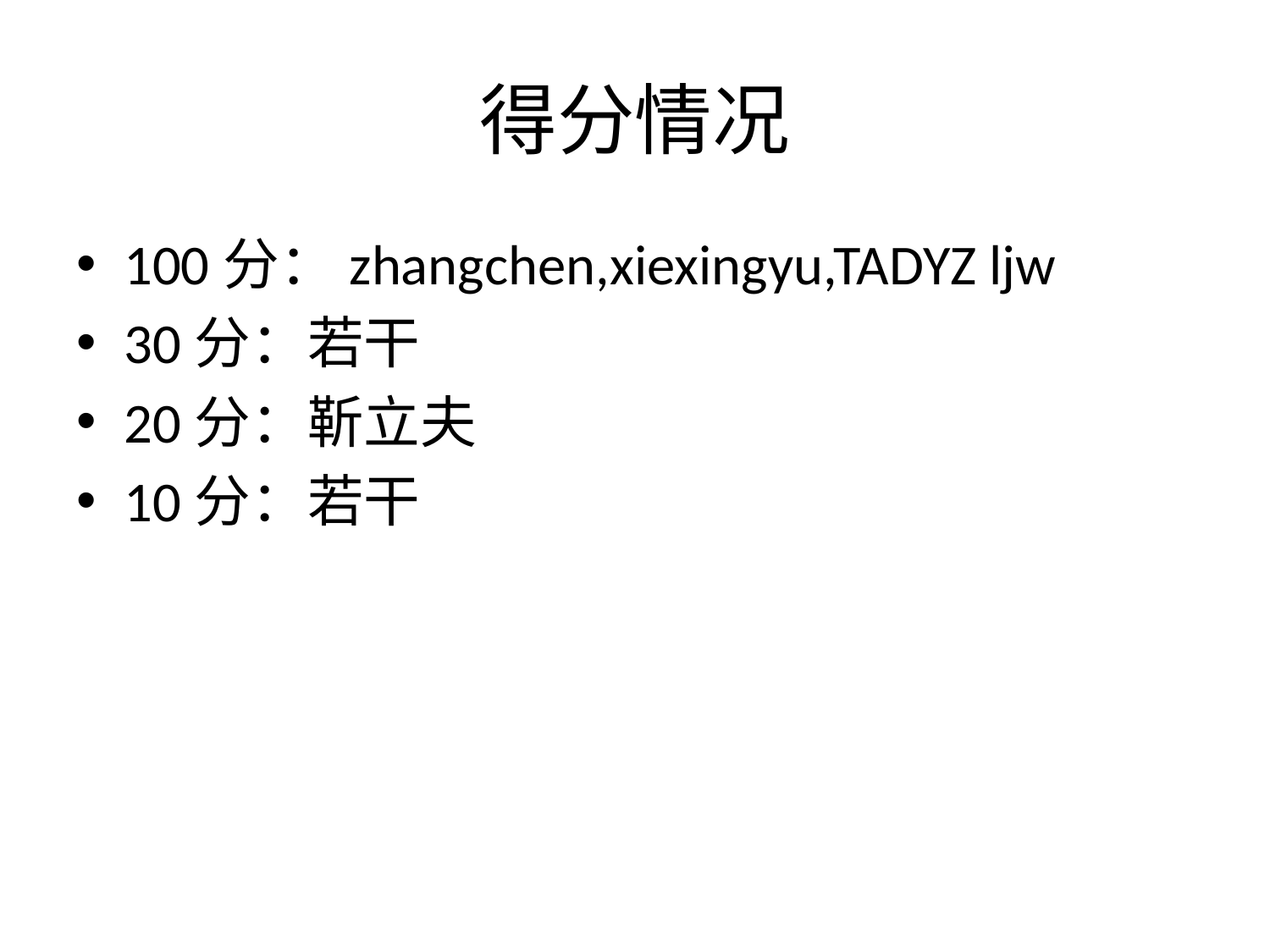

# 得分情况
100分：zhangchen,xiexingyu,TADYZ ljw
30分：若干
20分：靳立夫
10分：若干